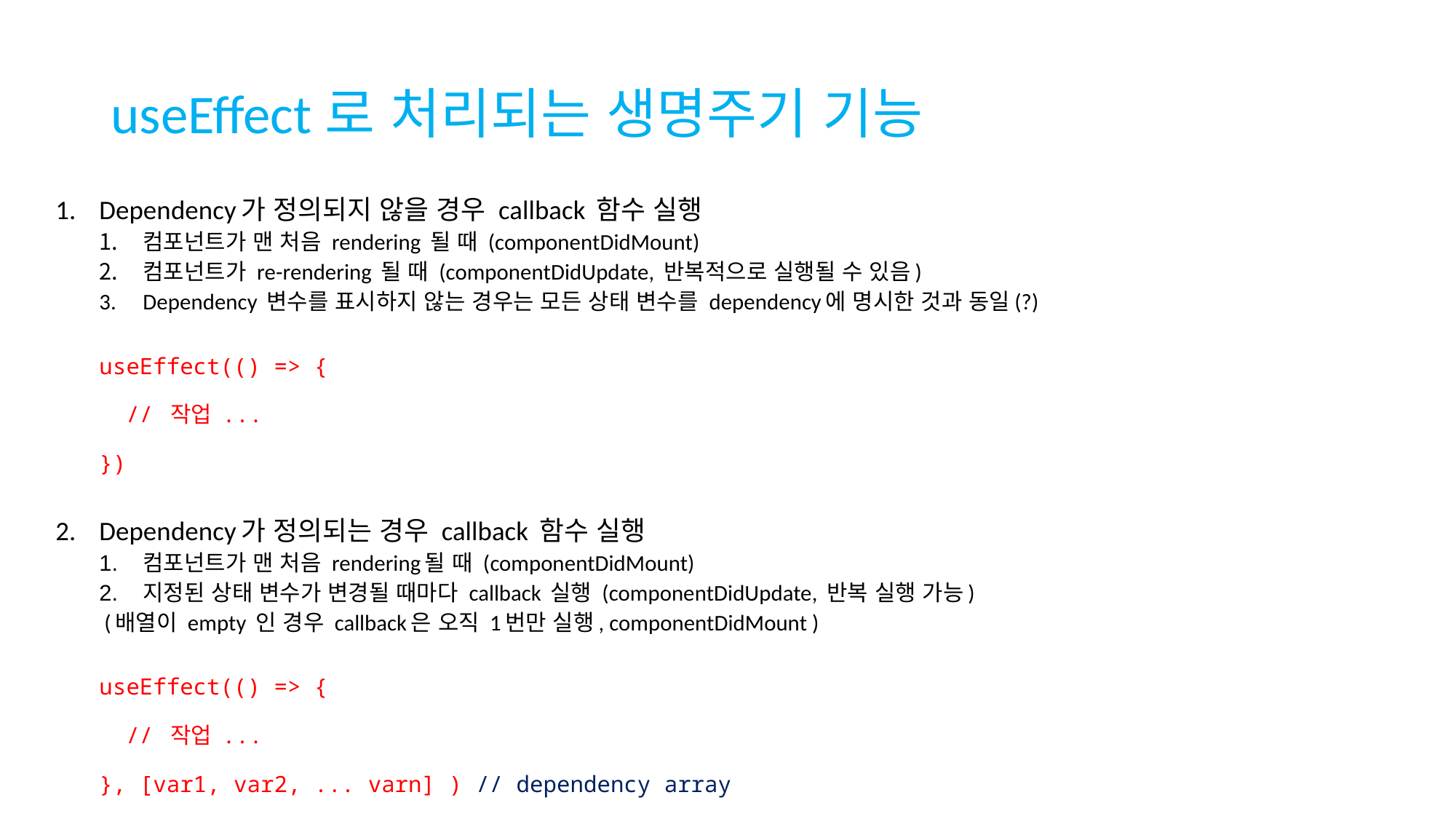

# useEffect로 처리되는 생명주기 기능
Dependency가 정의되지 않을 경우 callback 함수 실행
컴포넌트가 맨 처음 rendering 될 때 (componentDidMount)
컴포넌트가 re-rendering 될 때 (componentDidUpdate, 반복적으로 실행될 수 있음)
Dependency 변수를 표시하지 않는 경우는 모든 상태 변수를 dependency에 명시한 것과 동일(?)

useEffect(() => {

  // 작업 ...

})

Dependency가 정의되는 경우 callback 함수 실행
컴포넌트가 맨 처음 rendering될 때 (componentDidMount)
지정된 상태 변수가 변경될 때마다 callback 실행 (componentDidUpdate, 반복 실행 가능)
 (배열이 empty 인 경우 callback은 오직 1번만 실행, componentDidMount )

useEffect(() => {

  // 작업 ...

}, [var1, var2, ... varn] ) // dependency array